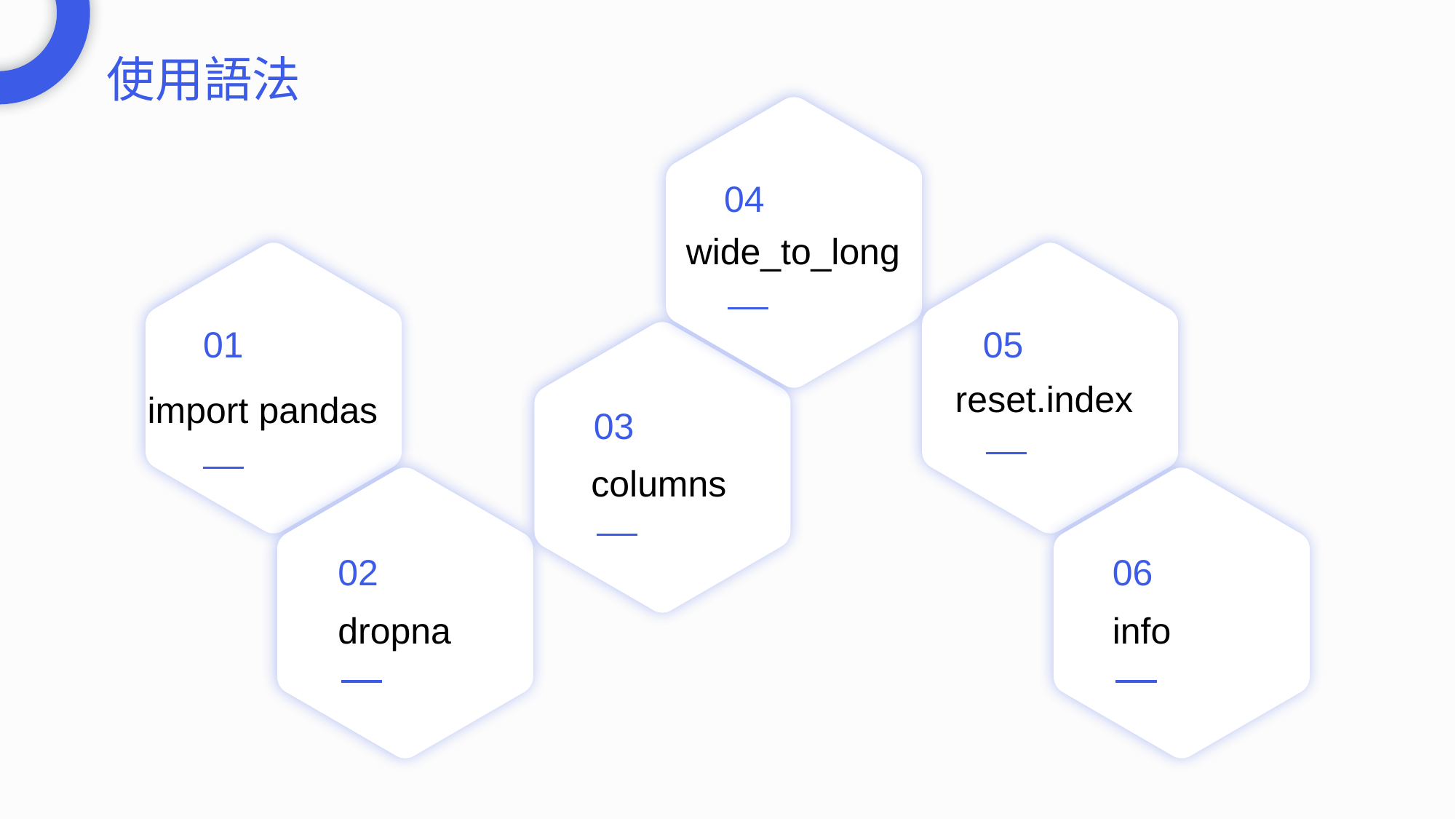

使用語法

04
wide_to_long

01
import pandas

05
reset.index

03
columns

02
dropna

06
info